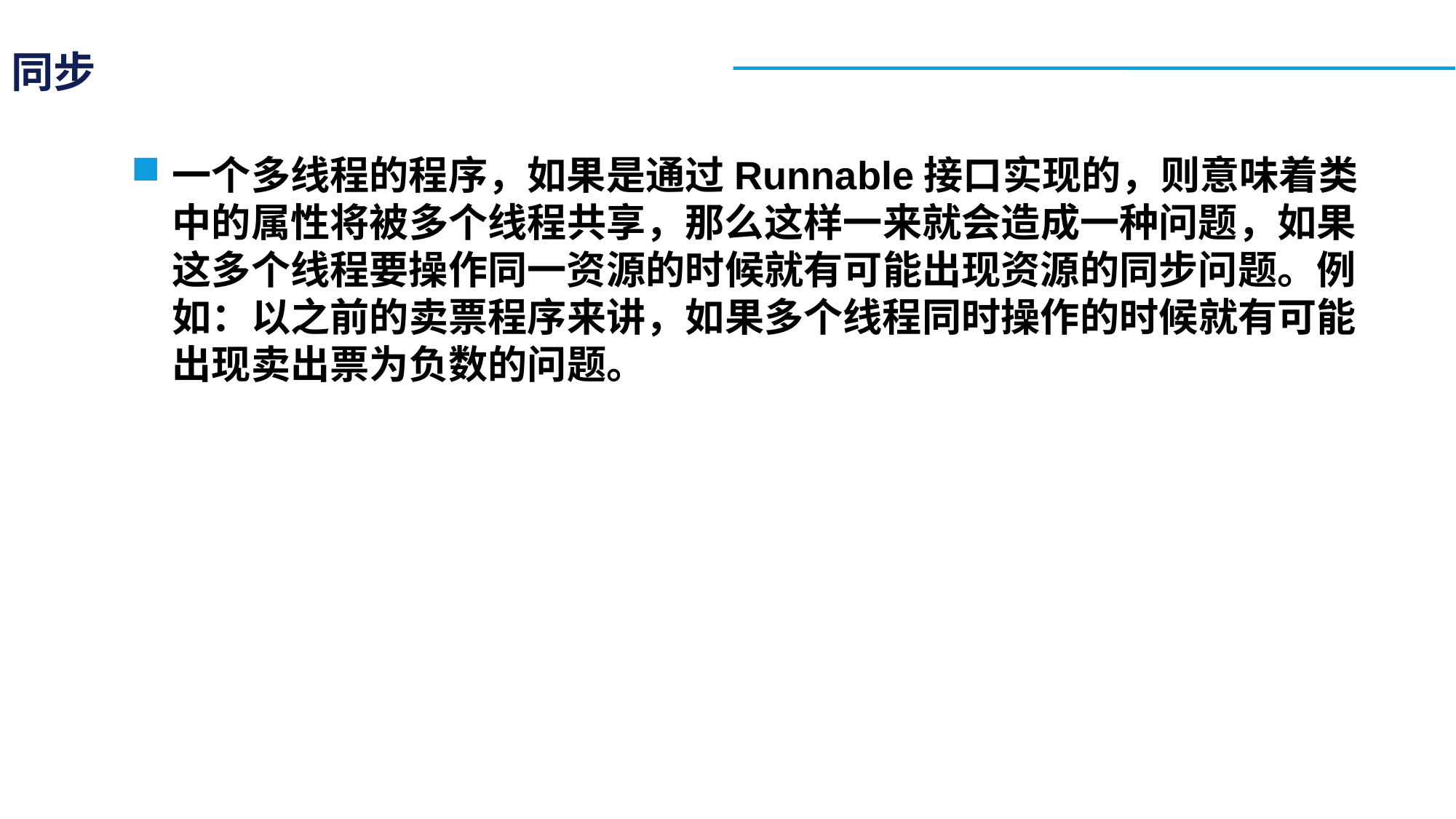

# 同步
一个多线程的程序，如果是通过Runnable接口实现的，则意味着类中的属性将被多个线程共享，那么这样一来就会造成一种问题，如果这多个线程要操作同一资源的时候就有可能出现资源的同步问题。例如：以之前的卖票程序来讲，如果多个线程同时操作的时候就有可能出现卖出票为负数的问题。